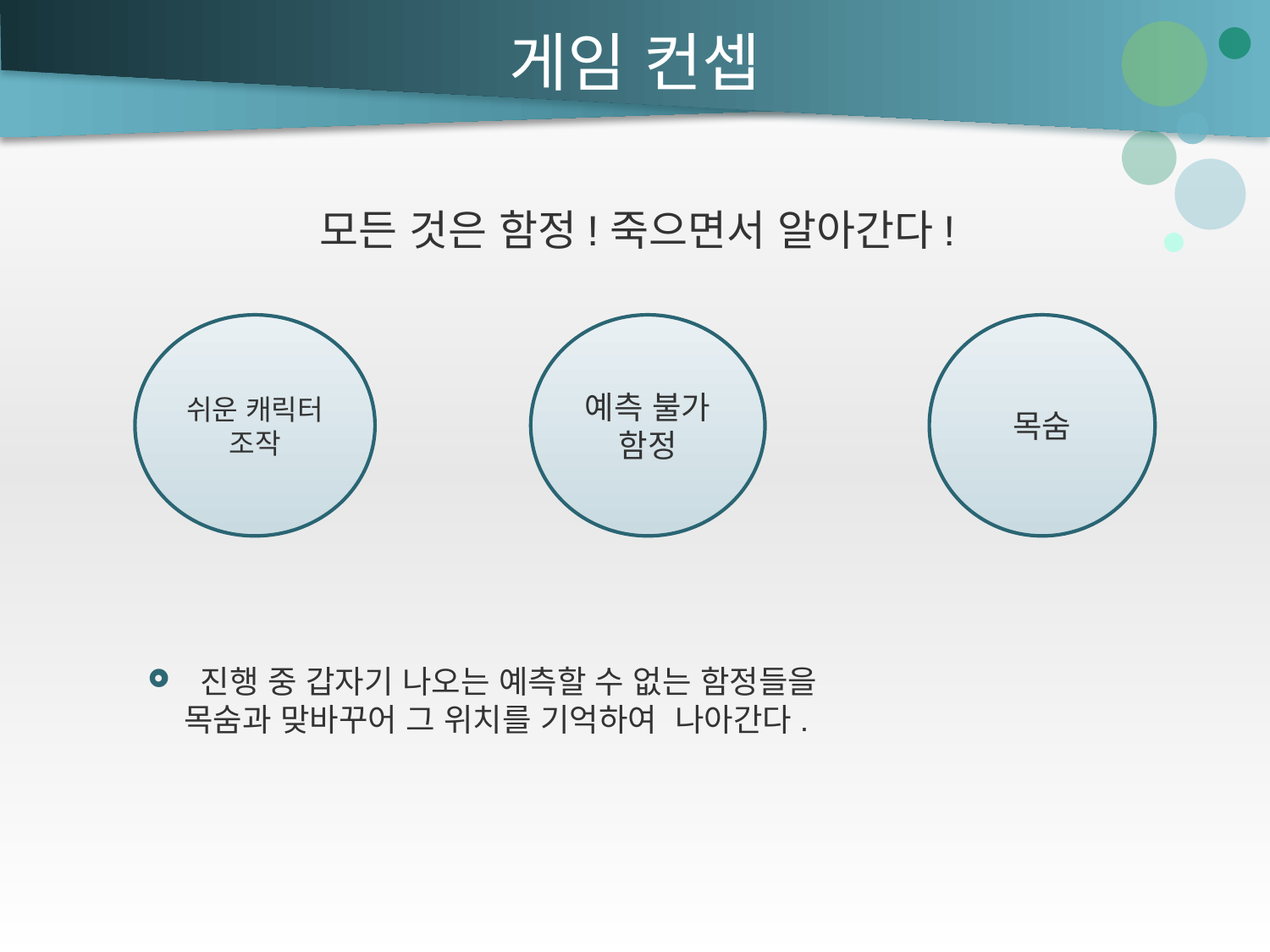

# 게임 컨셉
모든 것은 함정!	죽으면서 알아간다!
쉬운 캐릭터 조작
예측 불가
함정
목숨
 진행 중 갑자기 나오는 예측할 수 없는 함정들을 목숨과 맞바꾸어 그 위치를 기억하여  나아간다.